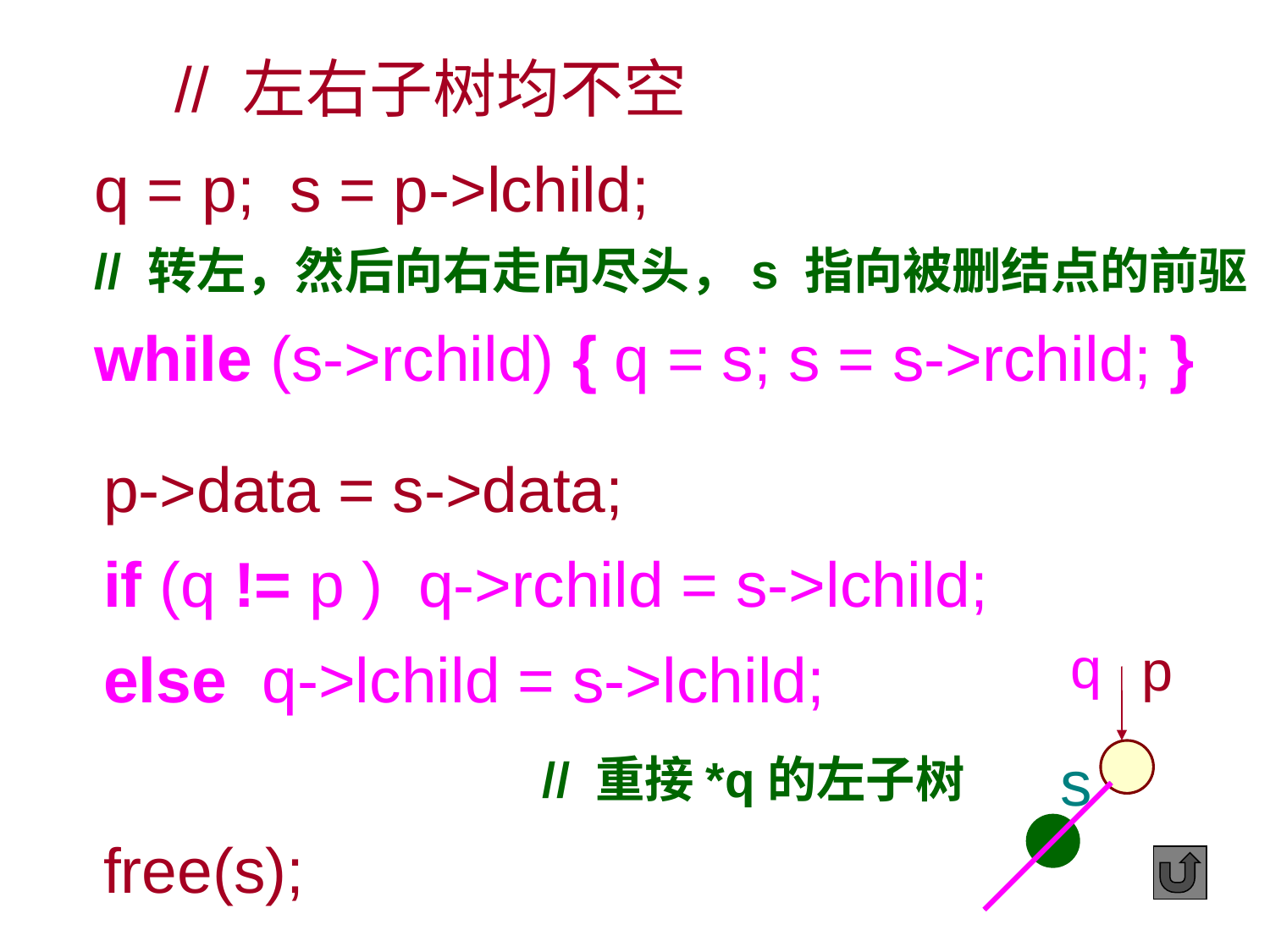

// 左右子树均不空
q = p;  s = p->lchild;
// 转左，然后向右走向尽头，s 指向被删结点的前驱
while (s->rchild) { q = s; s = s->rchild; }

p->data = s->data;
if (q != p )  q->rchild = s->lchild;
else  q->lchild = s->lchild;
                         // 重接*q的左子树
free(s);
q
p

s